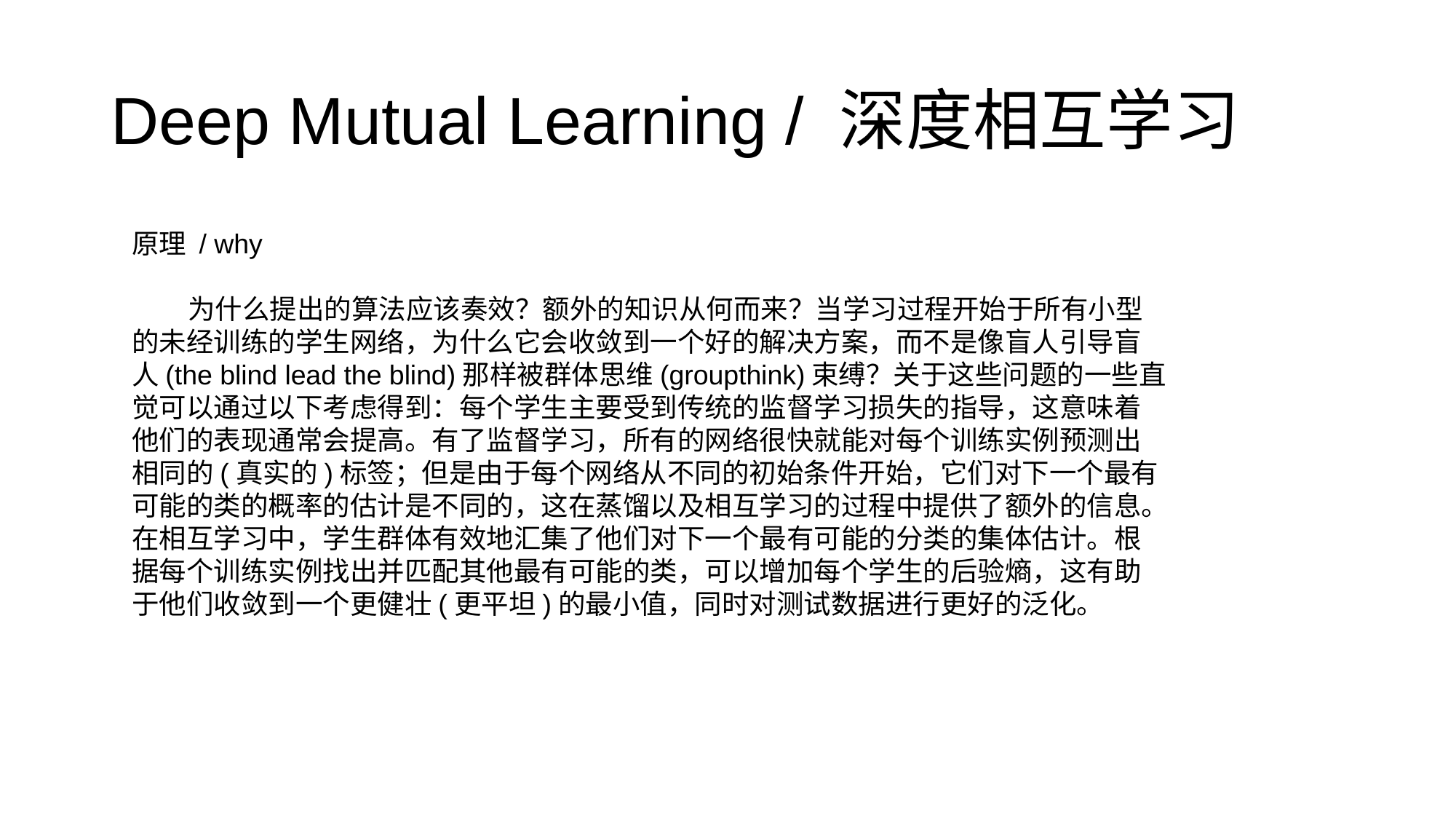

# Deep Mutual Learning / 深度相互学习
原理 / why

        为什么提出的算法应该奏效？额外的知识从何而来？当学习过程开始于所有小型的未经训练的学生网络，为什么它会收敛到一个好的解决方案，而不是像盲人引导盲人(the blind lead the blind)那样被群体思维(groupthink)束缚？关于这些问题的一些直觉可以通过以下考虑得到：每个学生主要受到传统的监督学习损失的指导，这意味着他们的表现通常会提高。有了监督学习，所有的网络很快就能对每个训练实例预测出相同的(真实的)标签；但是由于每个网络从不同的初始条件开始，它们对下一个最有可能的类的概率的估计是不同的，这在蒸馏以及相互学习的过程中提供了额外的信息。在相互学习中，学生群体有效地汇集了他们对下一个最有可能的分类的集体估计。根据每个训练实例找出并匹配其他最有可能的类，可以增加每个学生的后验熵，这有助于他们收敛到一个更健壮(更平坦)的最小值，同时对测试数据进行更好的泛化。